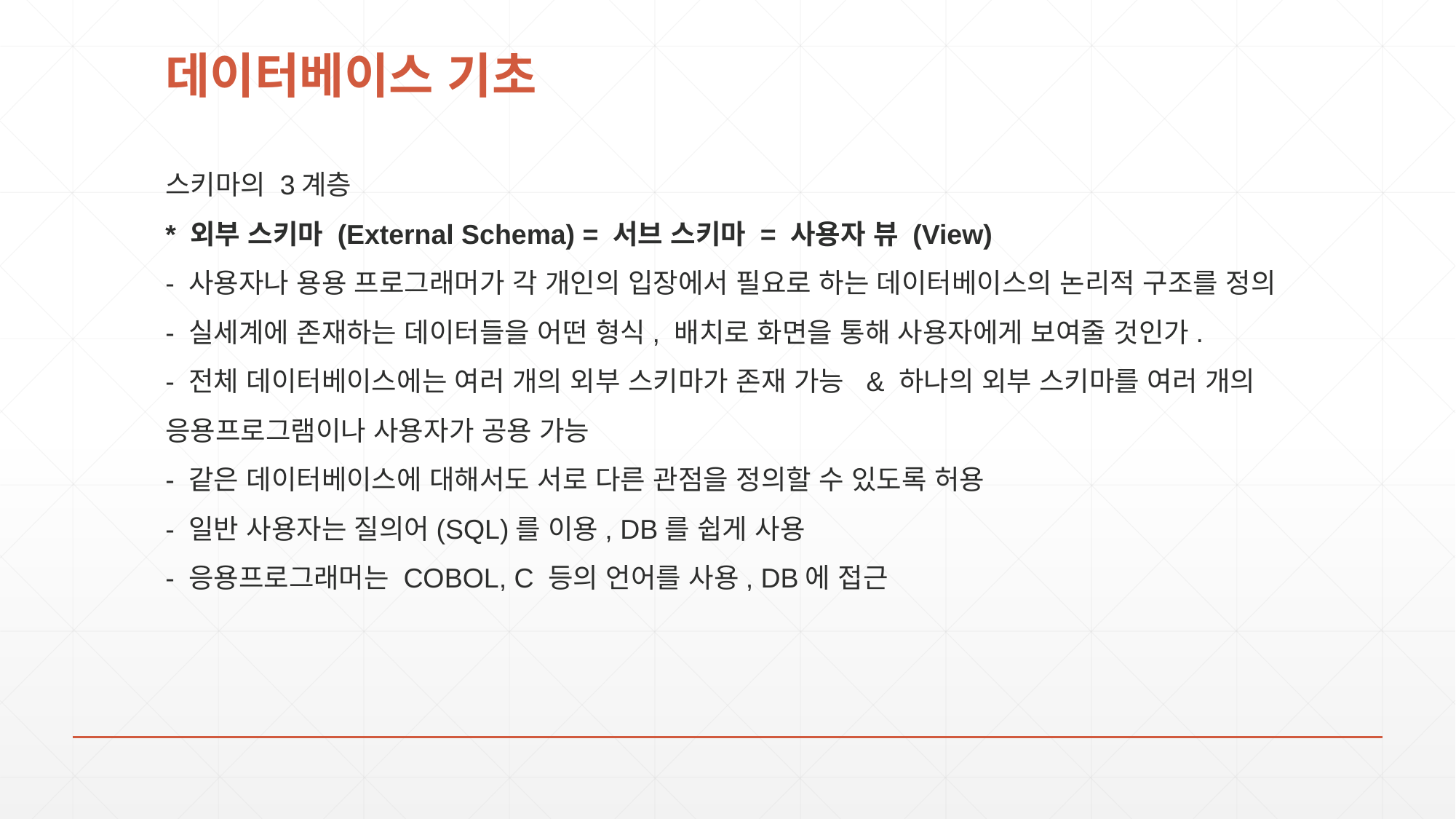

# 데이터베이스 기초
스키마의 3계층
* 외부 스키마 (External Schema) = 서브 스키마 = 사용자 뷰 (View)
- 사용자나 용용 프로그래머가 각 개인의 입장에서 필요로 하는 데이터베이스의 논리적 구조를 정의
- 실세계에 존재하는 데이터들을 어떤 형식, 배치로 화면을 통해 사용자에게 보여줄 것인가.
- 전체 데이터베이스에는 여러 개의 외부 스키마가 존재 가능  & 하나의 외부 스키마를 여러 개의 응용프로그램이나 사용자가 공용 가능
- 같은 데이터베이스에 대해서도 서로 다른 관점을 정의할 수 있도록 허용
- 일반 사용자는 질의어(SQL)를 이용, DB를 쉽게 사용
- 응용프로그래머는 COBOL, C 등의 언어를 사용, DB에 접근